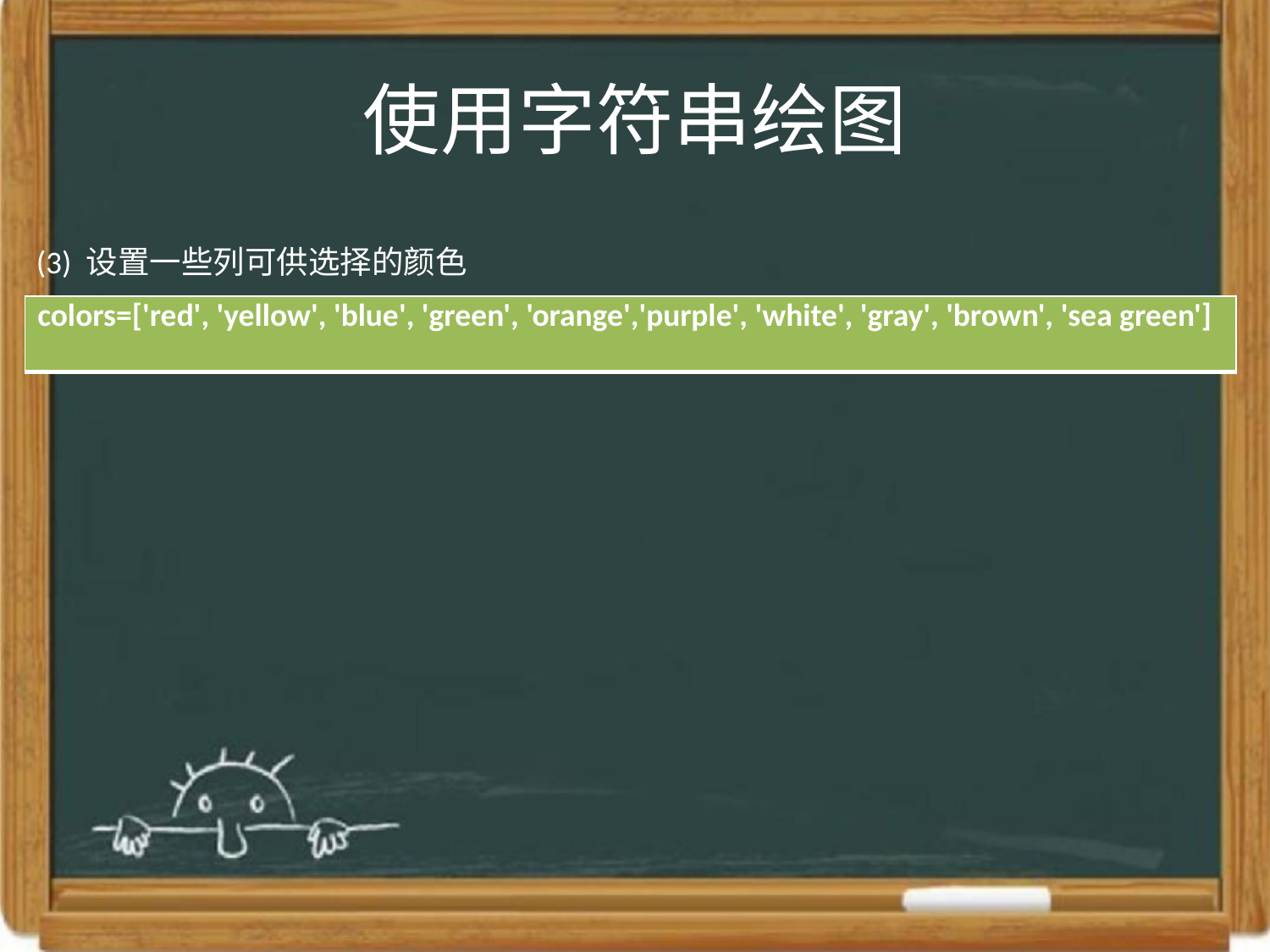

# 使用字符串绘图
(3) 设置一些列可供选择的颜色
| colors=['red', 'yellow', 'blue', 'green', 'orange','purple', 'white', 'gray', 'brown', 'sea green'] |
| --- |